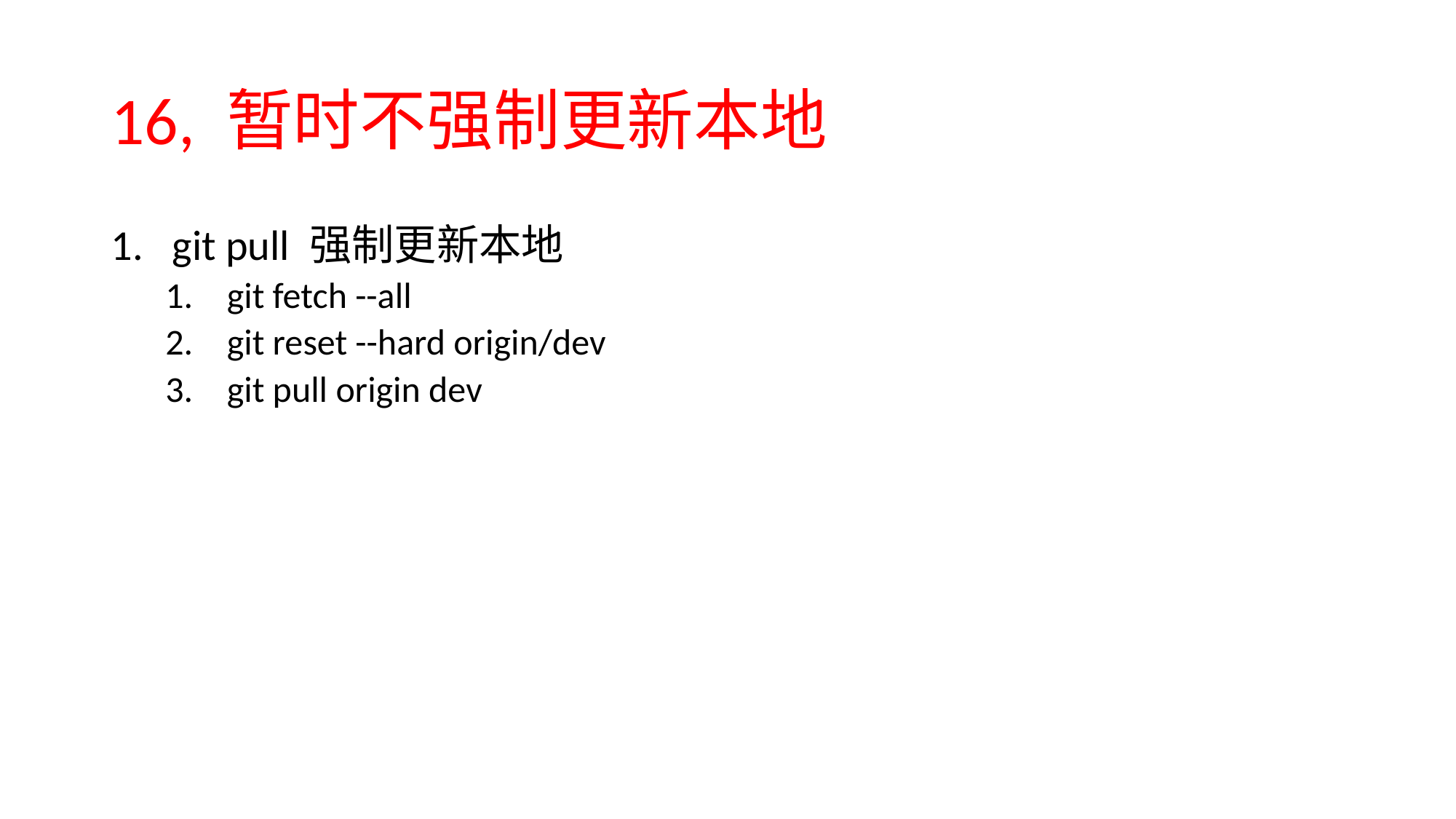

# 16, 暂时不强制更新本地
git pull 强制更新本地
git fetch --all
git reset --hard origin/dev
git pull origin dev